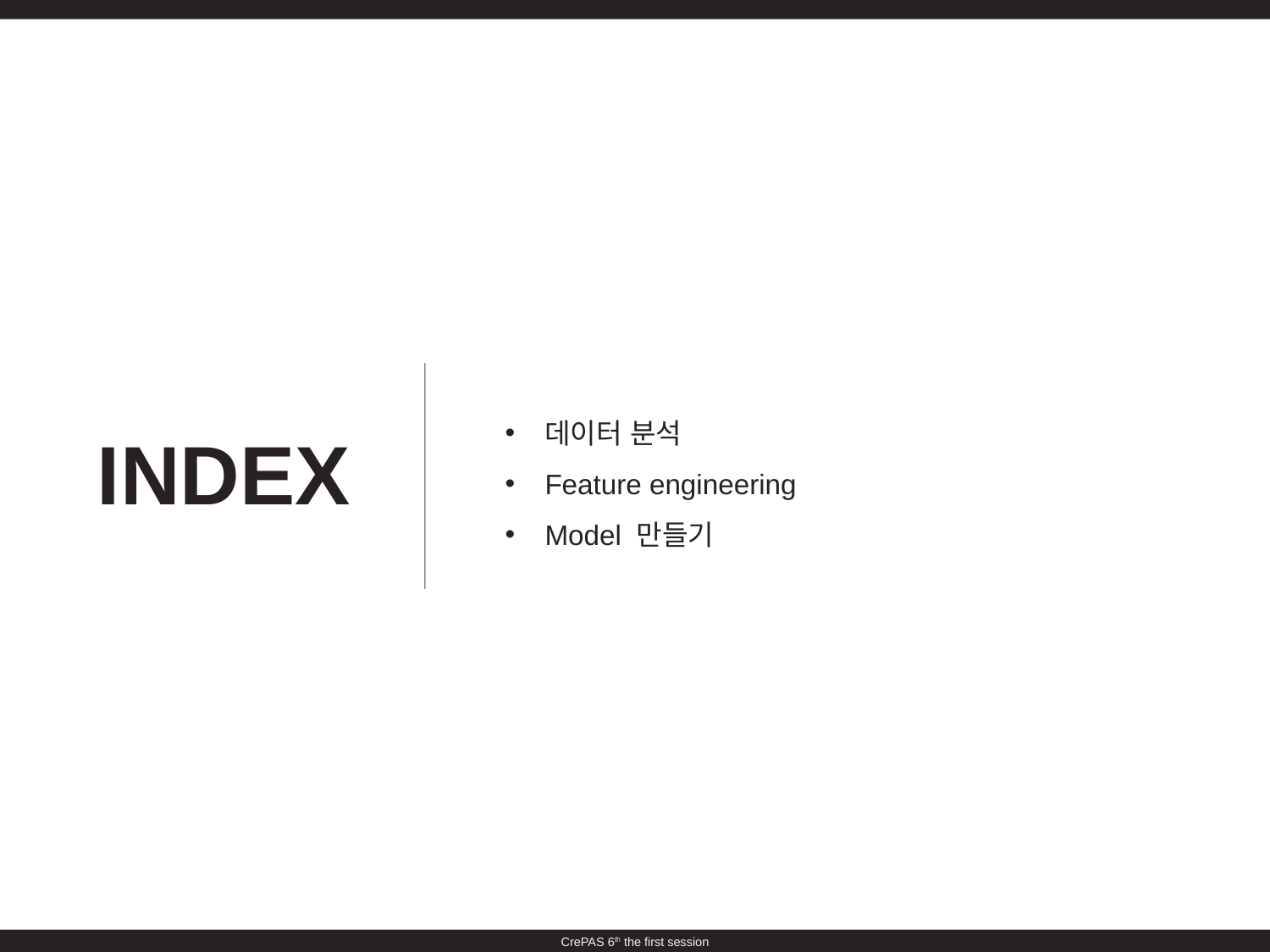

데이터 분석
Feature engineering
Model 만들기
INDEX
CrePAS 6th the first session